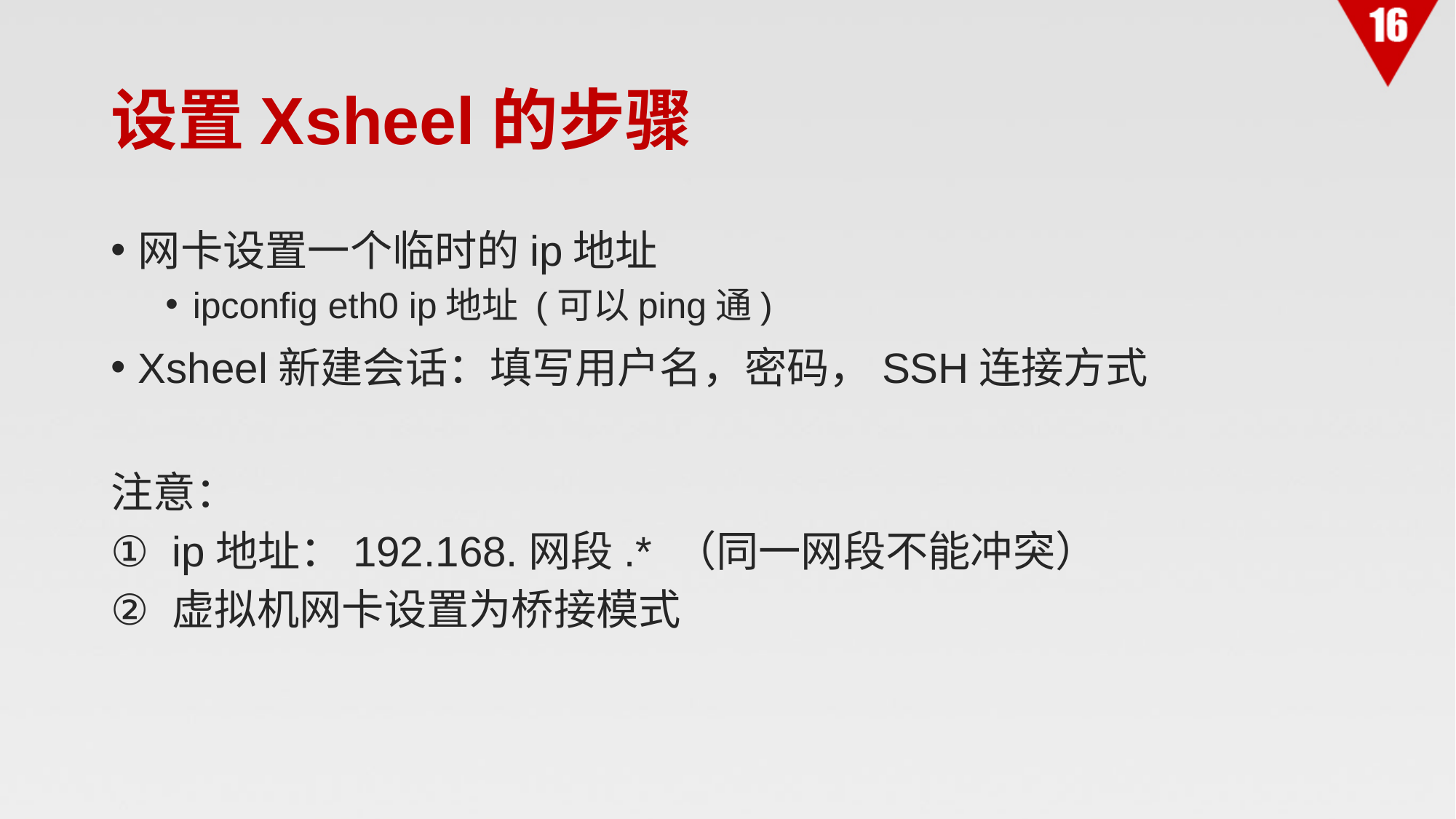

# 设置Xsheel的步骤
网卡设置一个临时的ip地址
ipconfig eth0 ip地址 (可以ping通)
Xsheel新建会话：填写用户名，密码，SSH连接方式

注意：
ip地址：192.168.网段.* （同一网段不能冲突）
虚拟机网卡设置为桥接模式